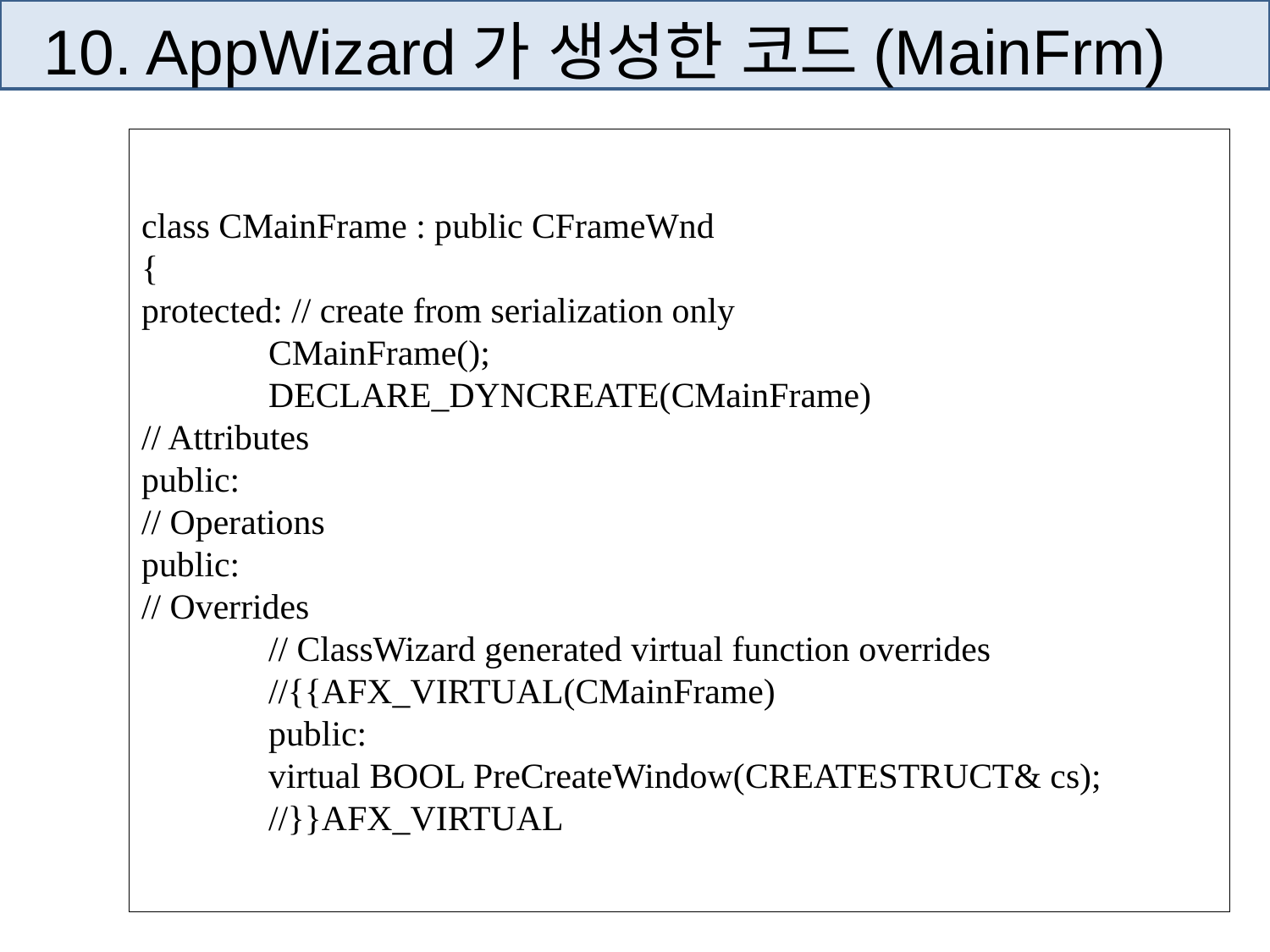

# 10. AppWizard가 생성한 코드(MainFrm)
class CMainFrame : public CFrameWnd
{
protected: // create from serialization only
	CMainFrame();
	DECLARE_DYNCREATE(CMainFrame)
// Attributes
public:
// Operations
public:
// Overrides
	// ClassWizard generated virtual function overrides
	//{{AFX_VIRTUAL(CMainFrame)
	public:
	virtual BOOL PreCreateWindow(CREATESTRUCT& cs);
	//}}AFX_VIRTUAL